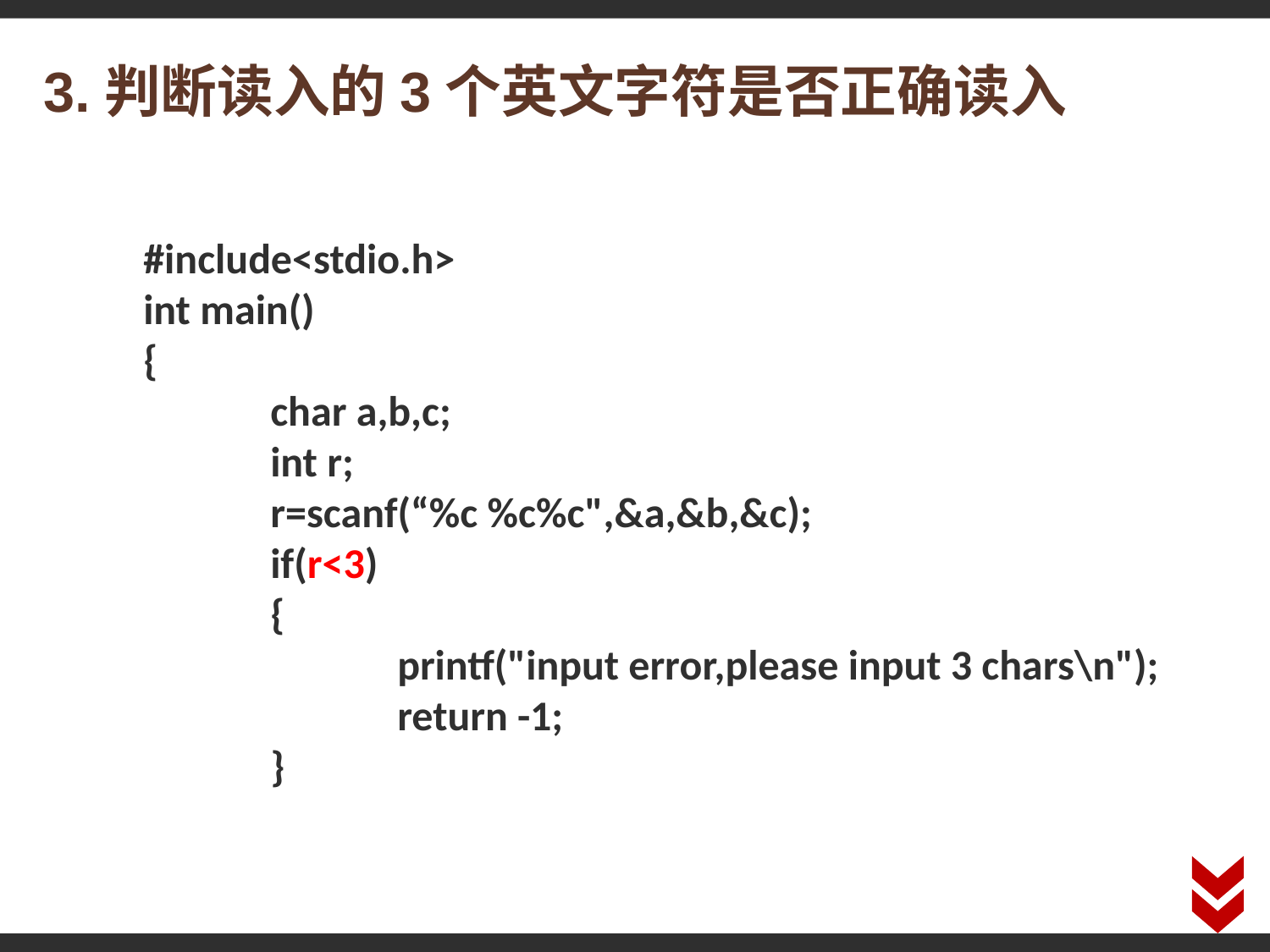

# 3.判断读入的3个英文字符是否正确读入

#include<stdio.h>
int main()
{
	char a,b,c;
	int r;
	r=scanf(“%c %c%c",&a,&b,&c);
	if(r<3)
	{
		printf("input error,please input 3 chars\n");
		return -1;
	}